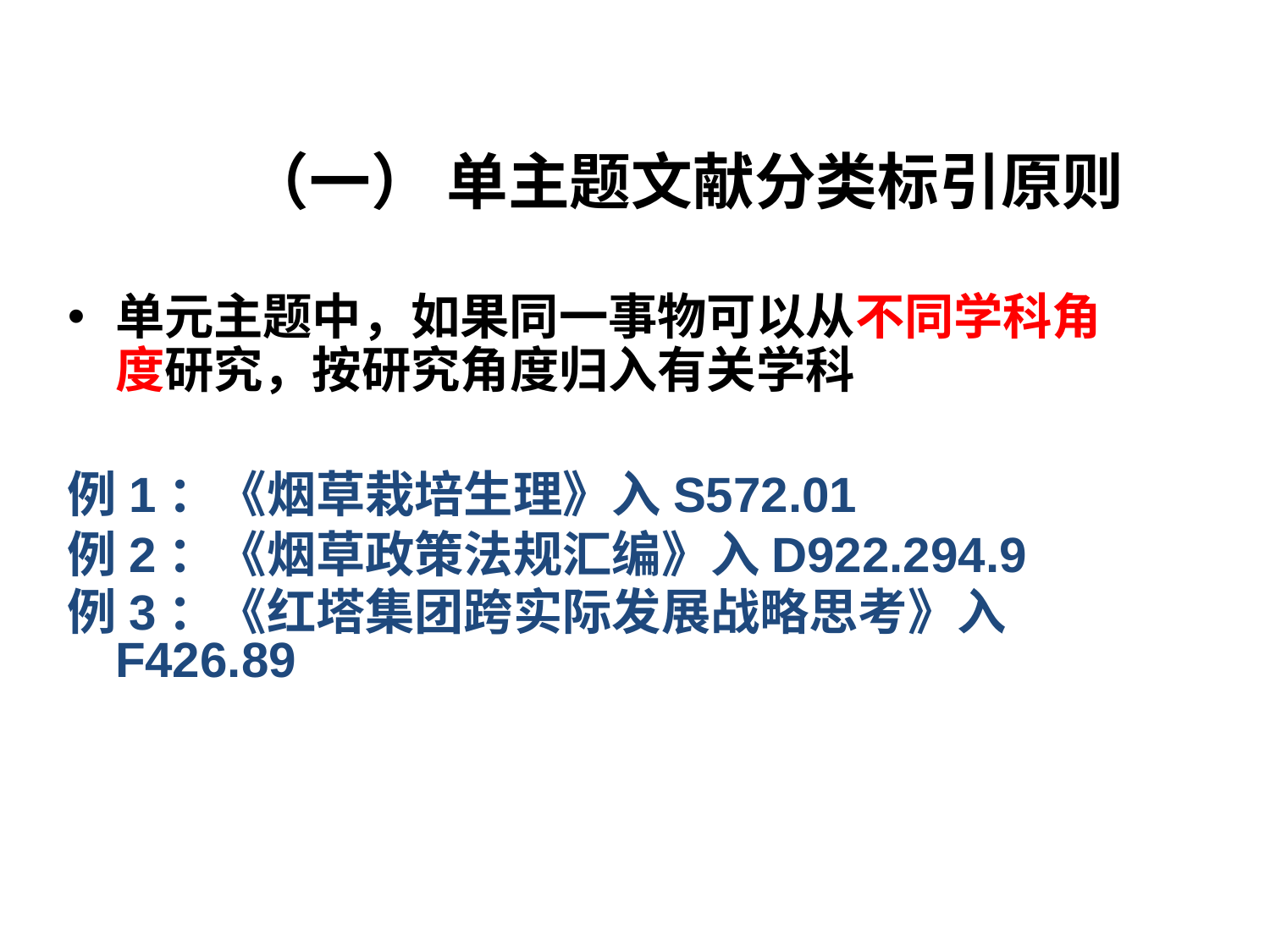

# （一） 单主题文献分类标引原则
单元主题中，如果同一事物可以从不同学科角度研究，按研究角度归入有关学科

例1：《烟草栽培生理》入S572.01
例2：《烟草政策法规汇编》入D922.294.9
例3：《红塔集团跨实际发展战略思考》入F426.89